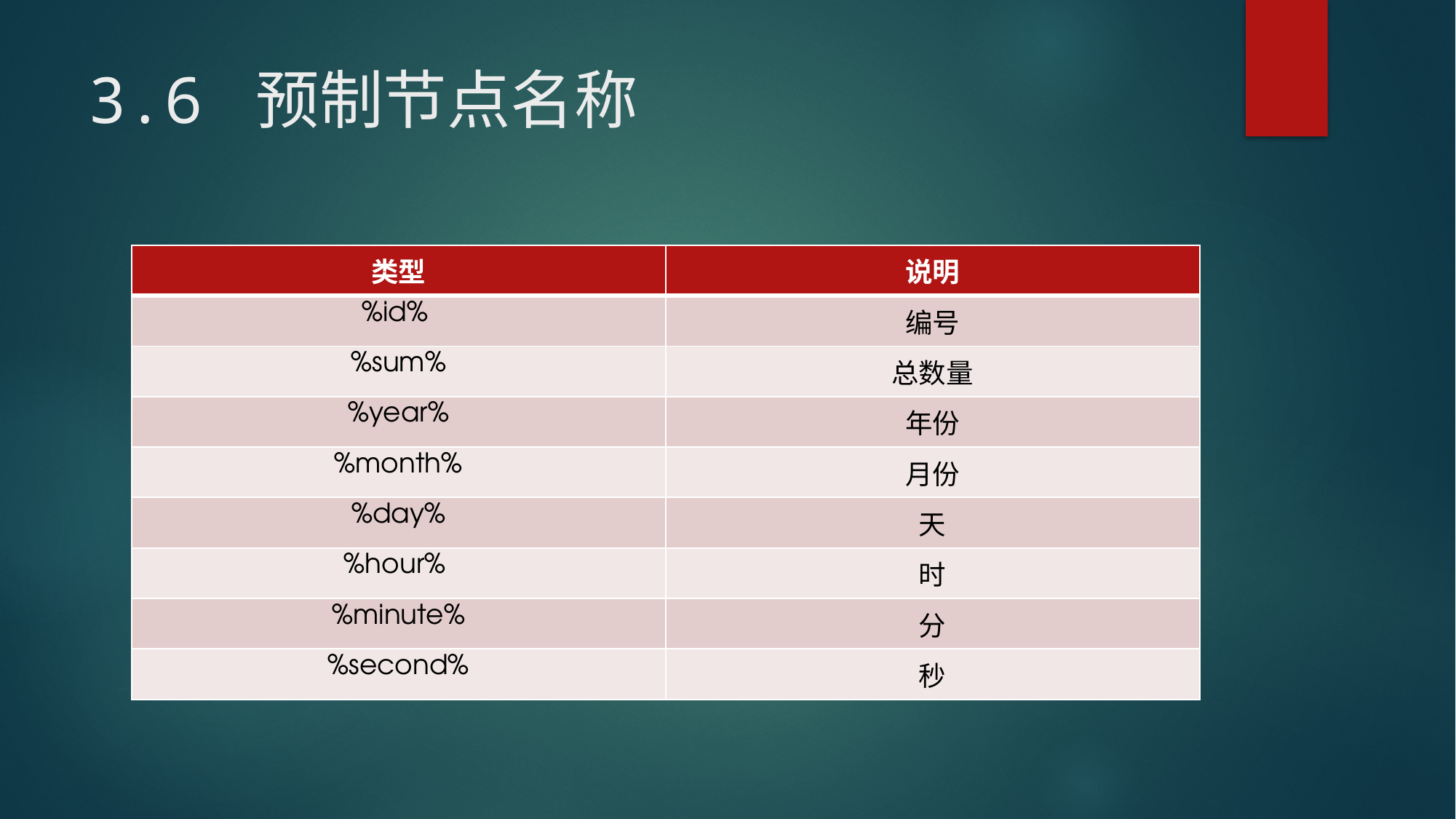

# 3.6 预制节点名称
| 类型 | 说明 |
| --- | --- |
| %id% | 编号 |
| %sum% | 总数量 |
| %year% | 年份 |
| %month% | 月份 |
| %day% | 天 |
| %hour% | 时 |
| %minute% | 分 |
| %second% | 秒 |